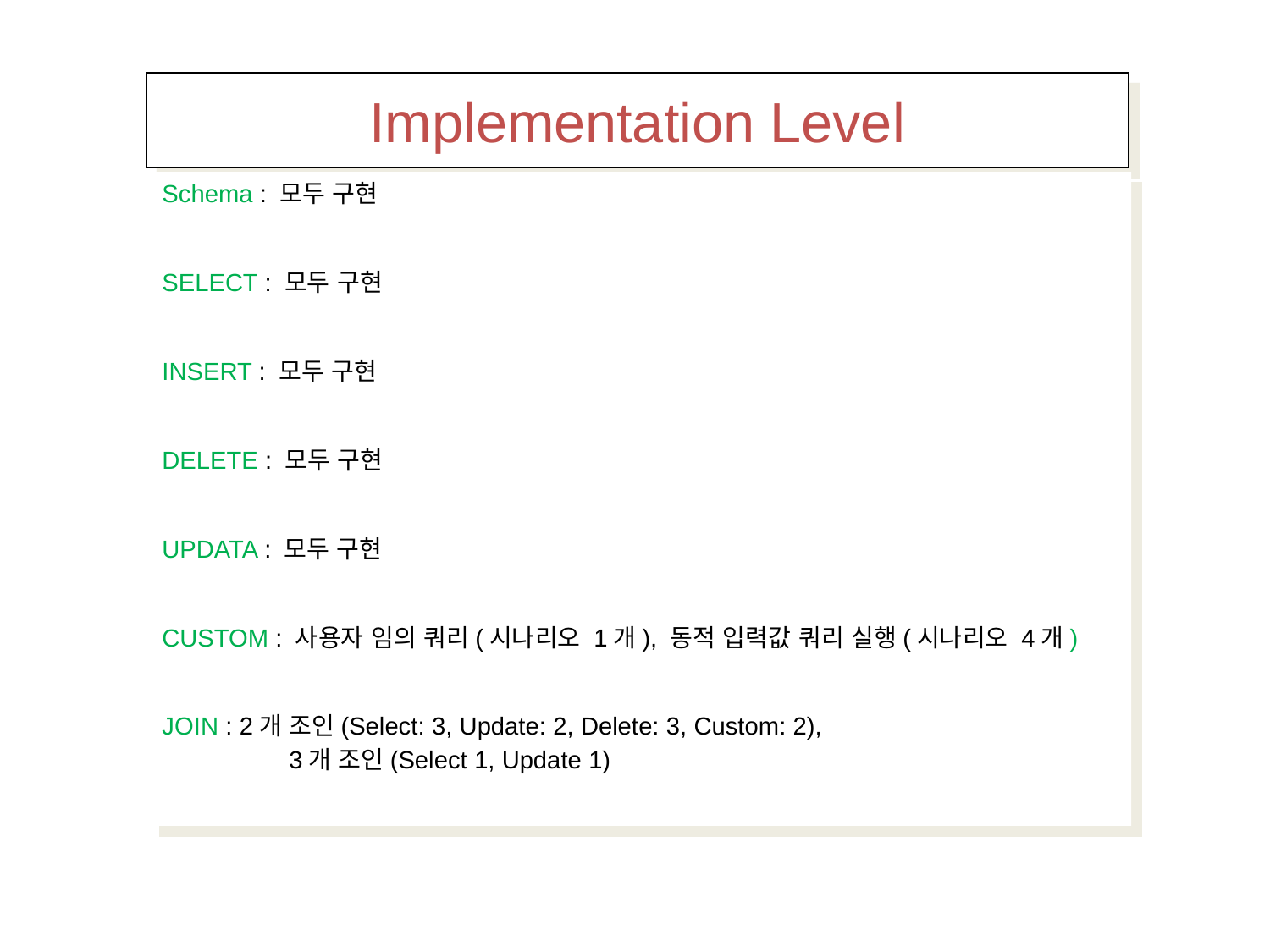

Implementation Level
Schema : 모두 구현

SELECT : 모두 구현

INSERT : 모두 구현

DELETE : 모두 구현

UPDATA : 모두 구현

CUSTOM : 사용자 임의 쿼리(시나리오 1개), 동적 입력값 쿼리 실행(시나리오 4개)

JOIN : 2개 조인(Select: 3, Update: 2, Delete: 3, Custom: 2),
	3개 조인(Select 1, Update 1)